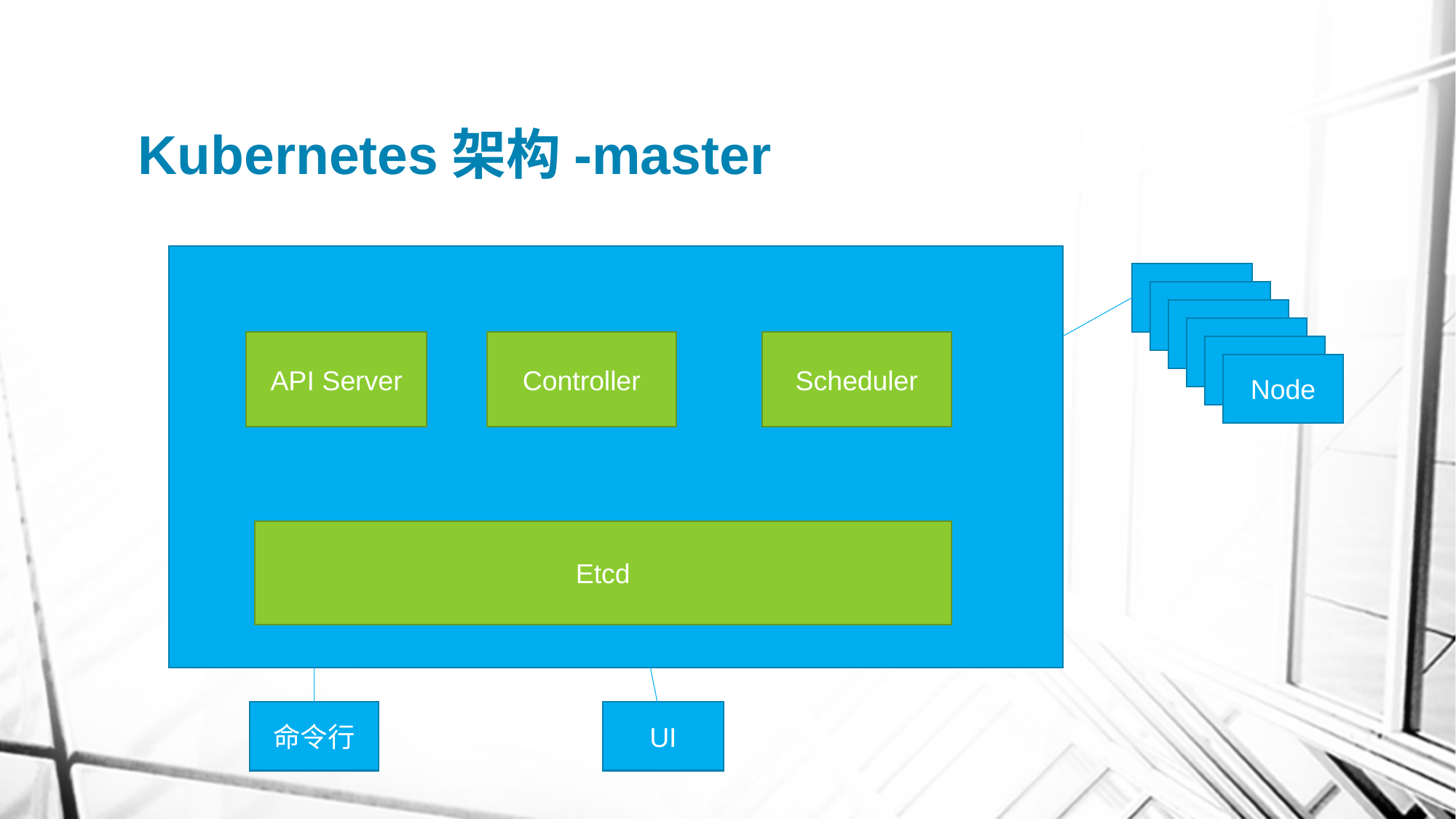

# Kubernetes架构-master

Node
Node
Node
Node
API Server
Controller
Scheduler
Node
Node
Etcd
命令行
UI